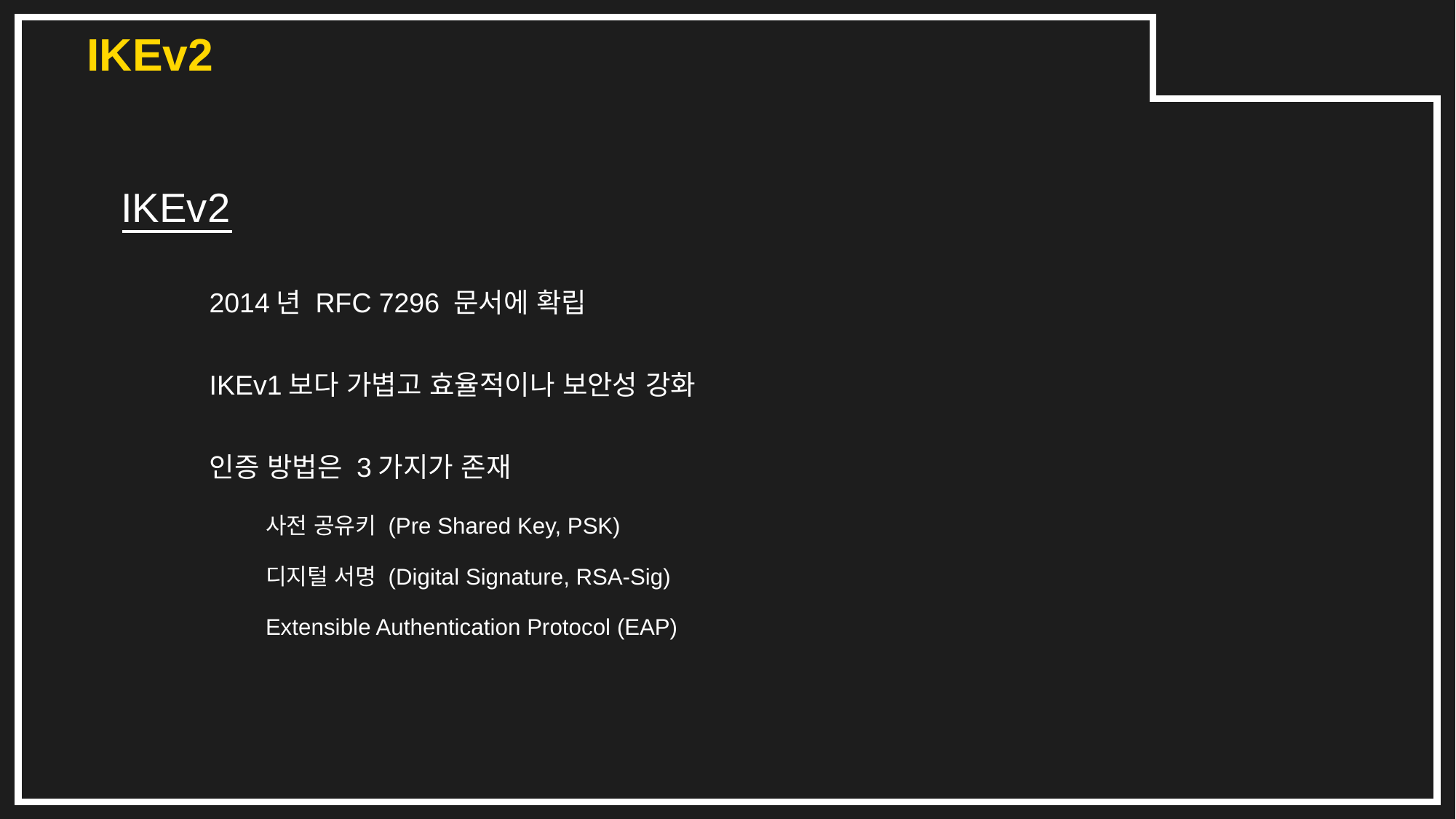

IKEv2
IKEv2
2014년 RFC 7296 문서에 확립
IKEv1보다 가볍고 효율적이나 보안성 강화
인증 방법은 3가지가 존재
사전 공유키 (Pre Shared Key, PSK)
디지털 서명 (Digital Signature, RSA-Sig)
Extensible Authentication Protocol (EAP)